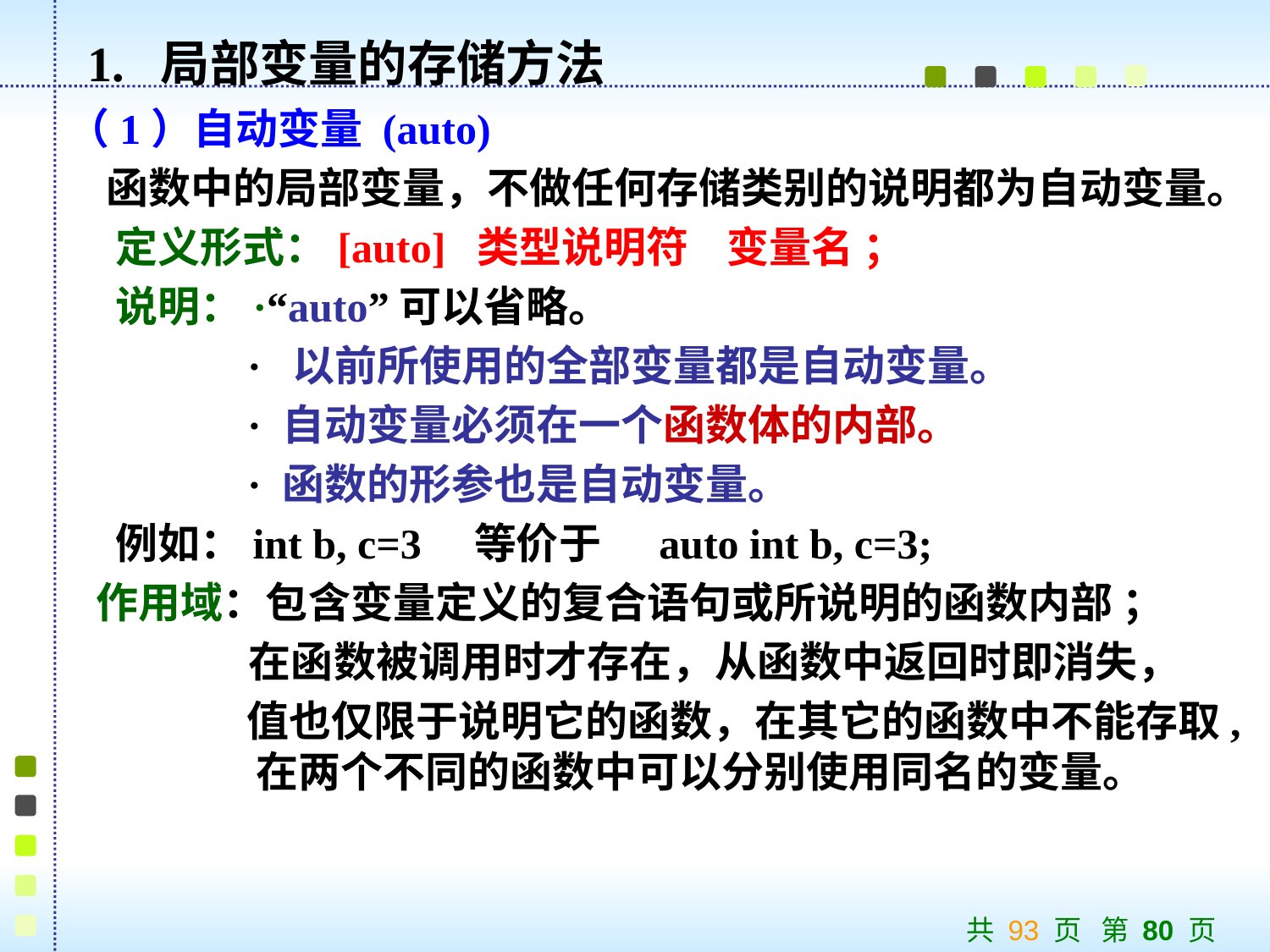

1.  局部变量的存储方法
（1）自动变量 (auto)
   函数中的局部变量，不做任何存储类别的说明都为自动变量。
    定义形式：[auto]  类型说明符    变量名 ；
    说明：·“auto”可以省略。
                 ·  以前所使用的全部变量都是自动变量。
                 · 自动变量必须在一个函数体的内部。
                 · 函数的形参也是自动变量。
    例如：int b, c=3    等价于     auto int b, c=3;
  作用域：包含变量定义的复合语句或所说明的函数内部 ；
                  在函数被调用时才存在，从函数中返回时即消失，
                值也仅限于说明它的函数，在其它的函数中不能存取,
       在两个不同的函数中可以分别使用同名的变量。
共 93 页   第 80 页